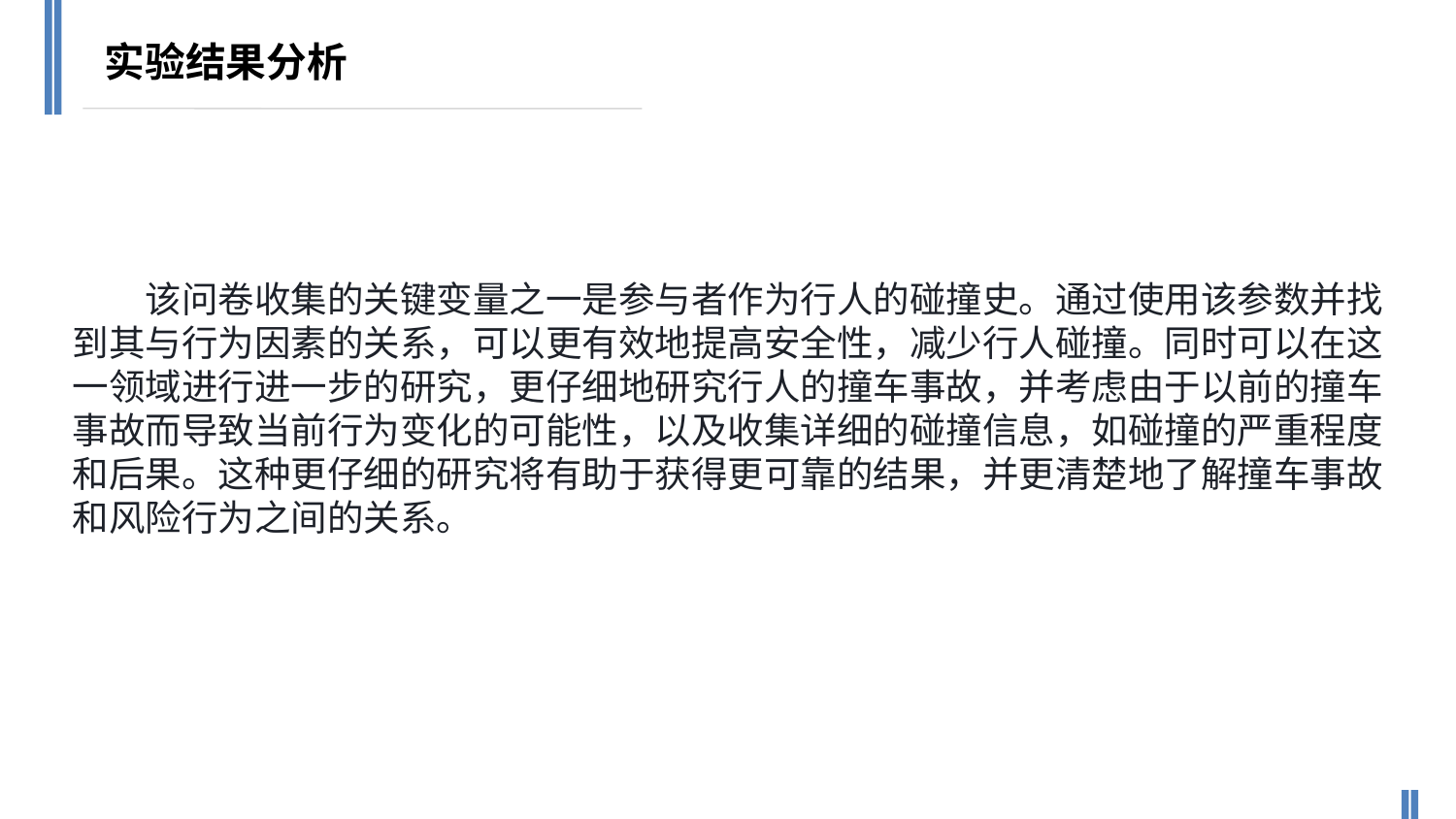

实验结果分析
该问卷收集的关键变量之一是参与者作为行人的碰撞史。通过使用该参数并找到其与行为因素的关系，可以更有效地提高安全性，减少行人碰撞。同时可以在这一领域进行进一步的研究，更仔细地研究行人的撞车事故，并考虑由于以前的撞车事故而导致当前行为变化的可能性，以及收集详细的碰撞信息，如碰撞的严重程度和后果。这种更仔细的研究将有助于获得更可靠的结果，并更清楚地了解撞车事故和风险行为之间的关系。